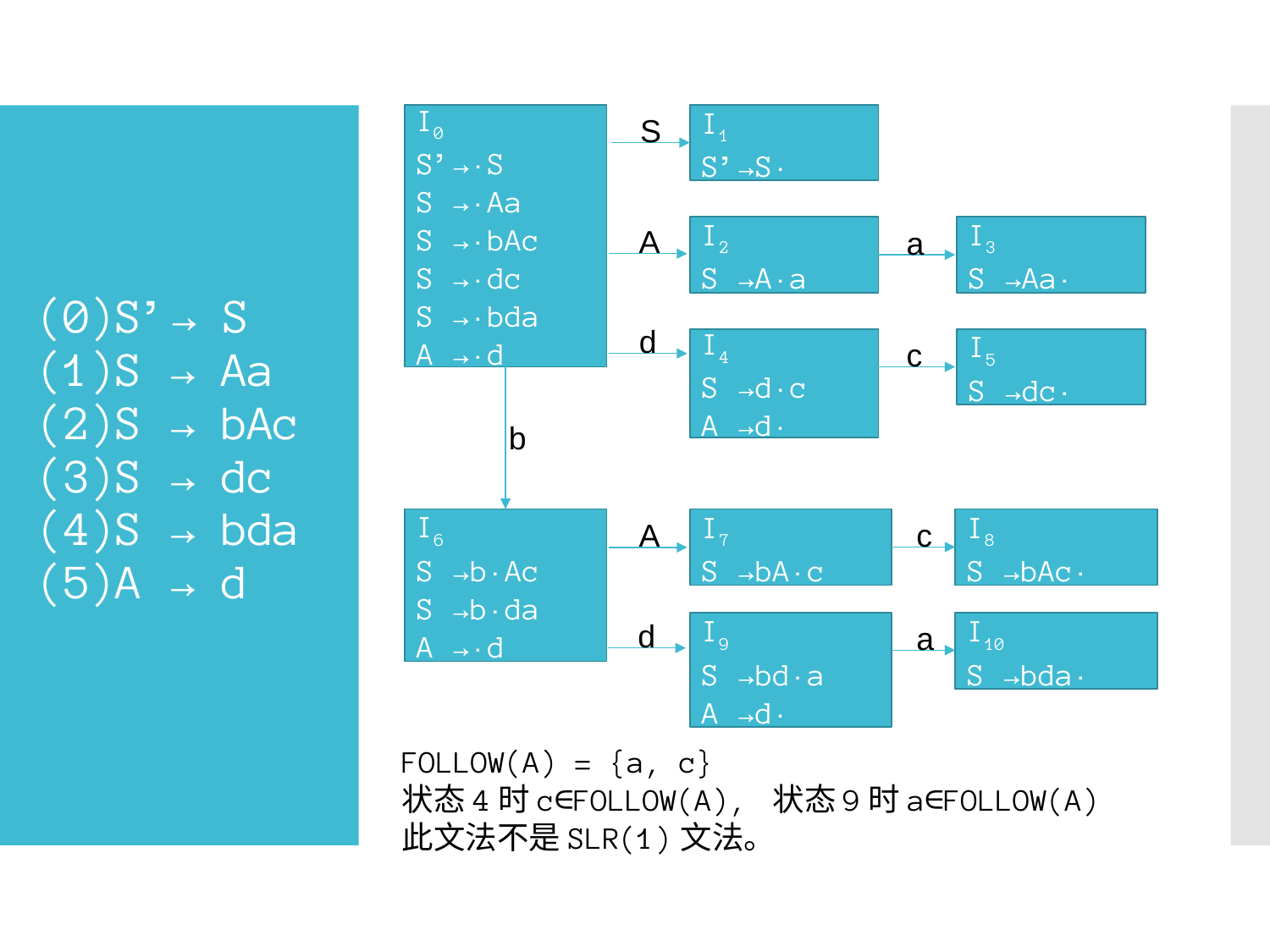

S
I0
S’→·S
S →·Aa
S →·bAc
S →·dc
S →·bda
A →·d
I1
S’→S·
# (0)S’→ S (1)S → Aa (2)S → bAc (3)S → dc (4)S → bda (5)A → d
A
I2
S →A·a
a
I3
S →Aa·
d
I4
S →d·c
A →d·
c
I5
S →dc·
b
c
I8
S →bAc·
I6
S →b·Ac
S →b·da
A →·d
I7
S →bA·c
A
d
a
I9
S →bd·a
A →d·
I10
S →bda·
FOLLOW(A) = {a, c}
状态4时c∈FOLLOW(A), 状态9时a∈FOLLOW(A)
此文法不是SLR(1)文法。